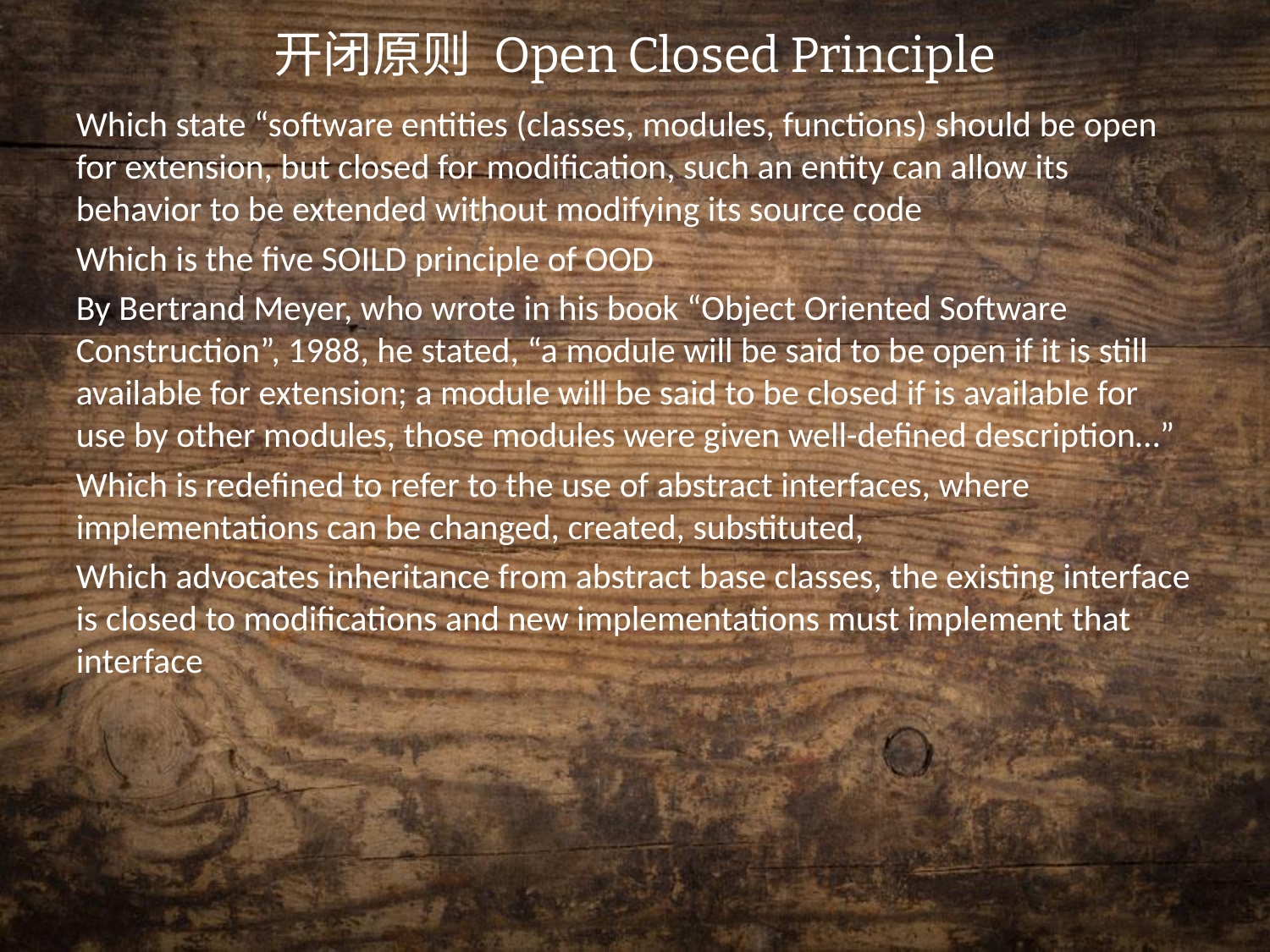

开闭原则 Open Closed Principle
Which state “software entities (classes, modules, functions) should be open for extension, but closed for modification, such an entity can allow its behavior to be extended without modifying its source code
Which is the five SOILD principle of OOD
By Bertrand Meyer, who wrote in his book “Object Oriented Software Construction”, 1988, he stated, “a module will be said to be open if it is still available for extension; a module will be said to be closed if is available for use by other modules, those modules were given well-defined description…”
Which is redefined to refer to the use of abstract interfaces, where implementations can be changed, created, substituted,
Which advocates inheritance from abstract base classes, the existing interface is closed to modifications and new implementations must implement that interface